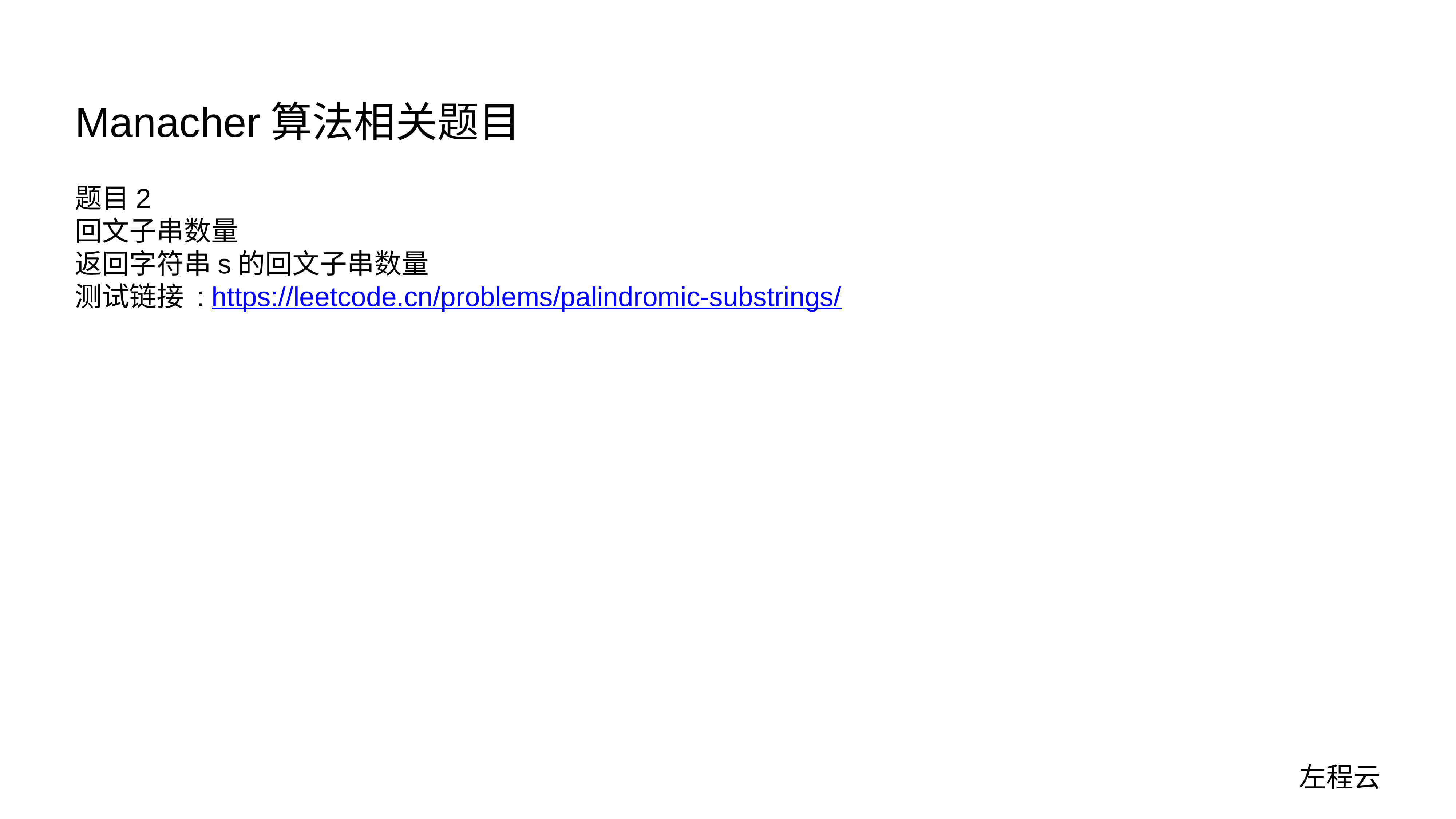

# Manacher算法相关题目
题目2
回文子串数量
返回字符串s的回文子串数量
测试链接 : https://leetcode.cn/problems/palindromic-substrings/
左程云